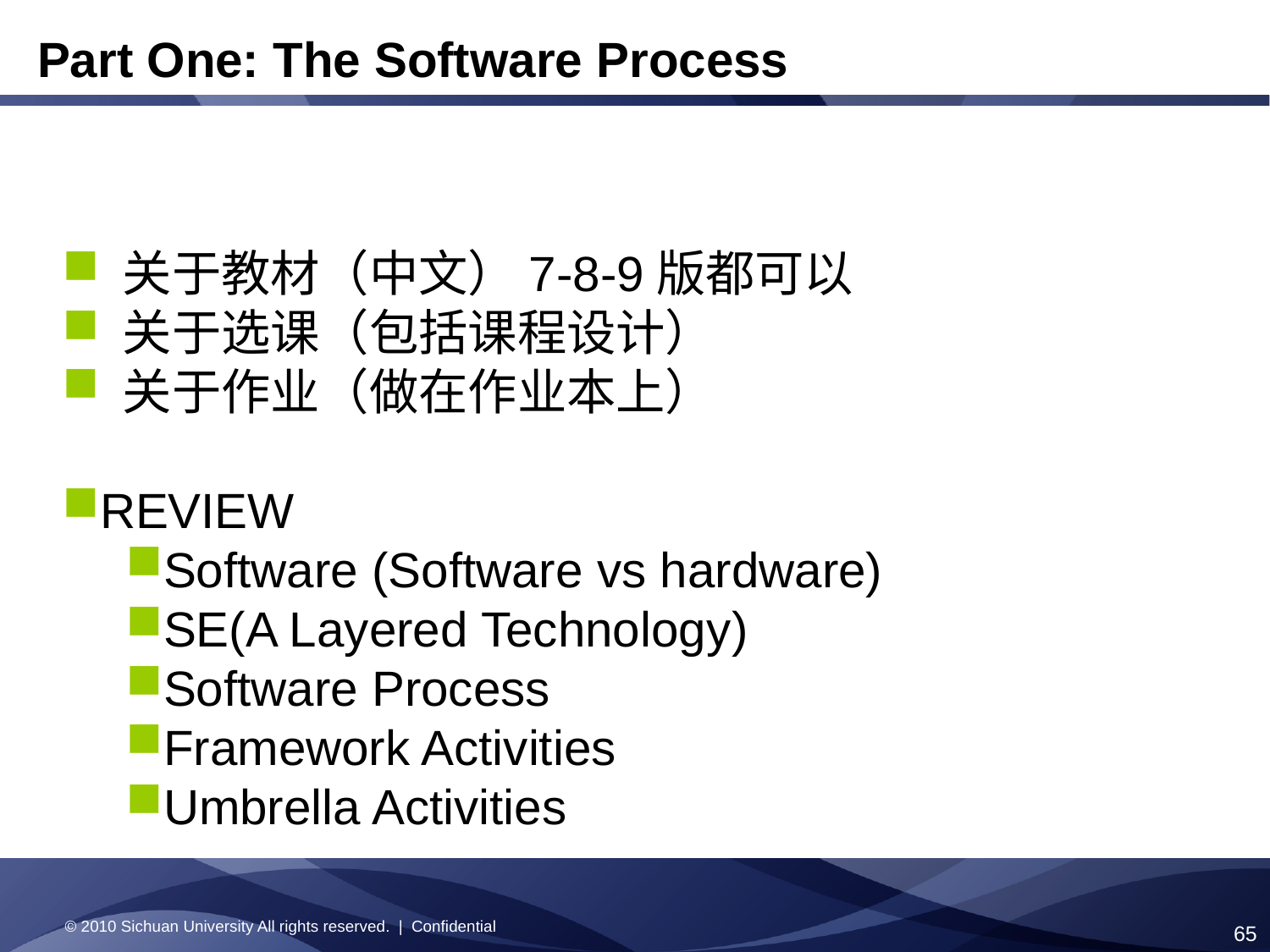

Part One: The Software Process
 关于教材（中文）7-8-9版都可以
 关于选课（包括课程设计）
 关于作业（做在作业本上）

REVIEW
Software (Software vs hardware)
SE(A Layered Technology)
Software Process
Framework Activities
Umbrella Activities

© 2010 Sichuan University All rights reserved.  |  Confidential
65